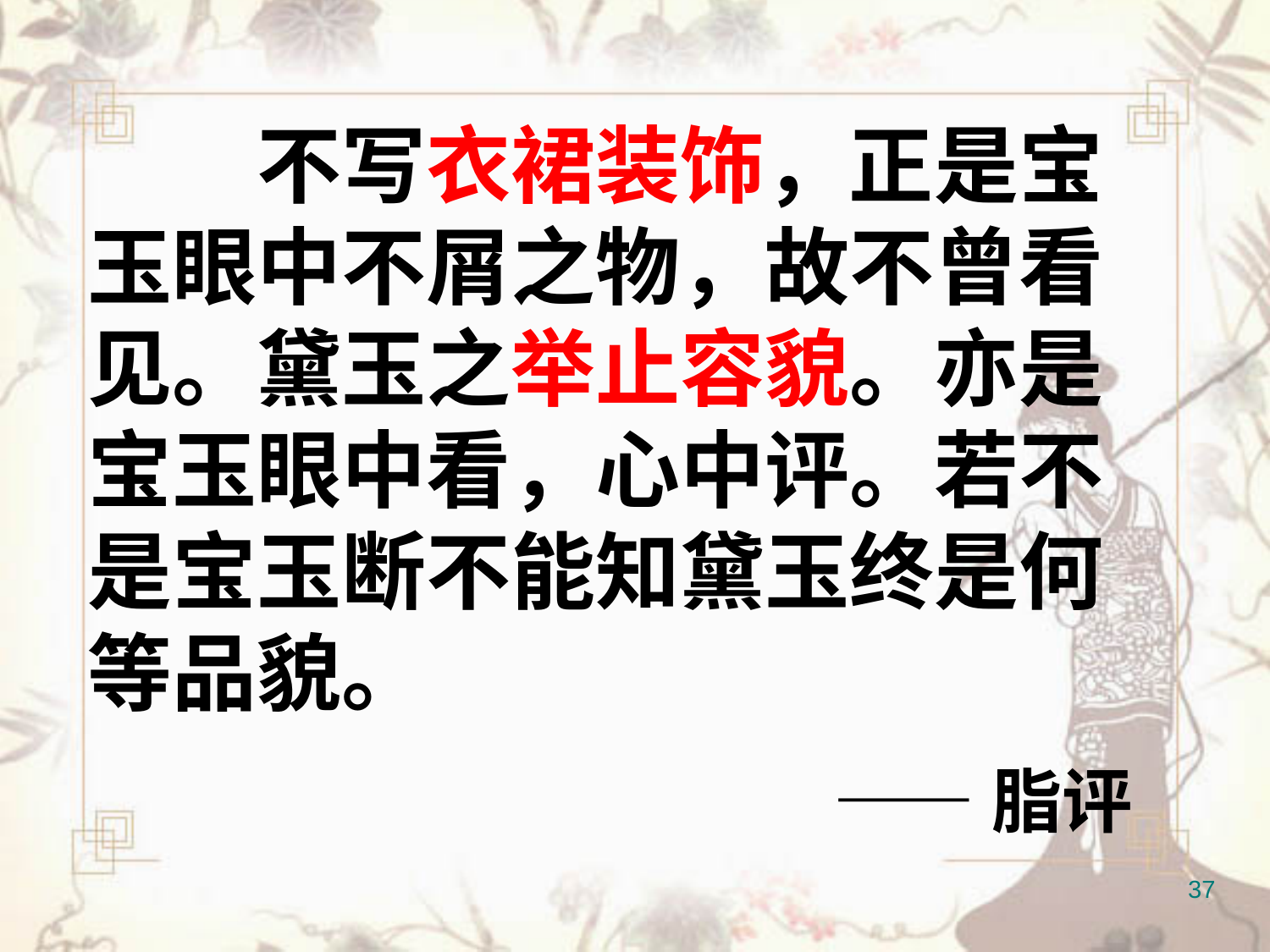

不写衣裙装饰，正是宝玉眼中不屑之物，故不曾看见。黛玉之举止容貌。亦是宝玉眼中看，心中评。若不是宝玉断不能知黛玉终是何等品貌。
——脂评
37